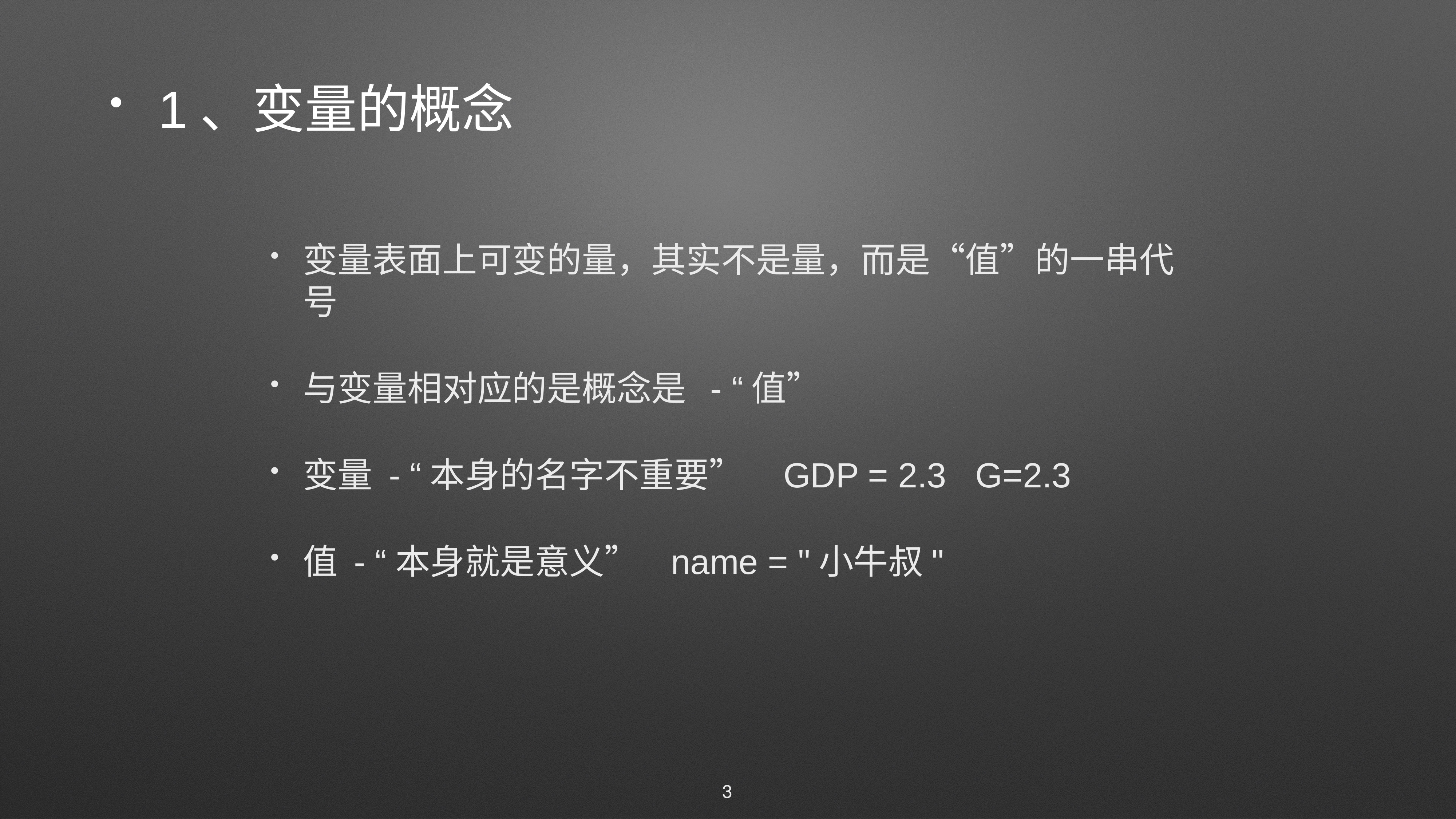

# 1、变量的概念
变量表面上可变的量，其实不是量，而是“值”的一串代号
与变量相对应的是概念是  - “值”
变量 - “本身的名字不重要”    GDP = 2.3   G=2.3
值 - “本身就是意义”   name = "小牛叔"
3